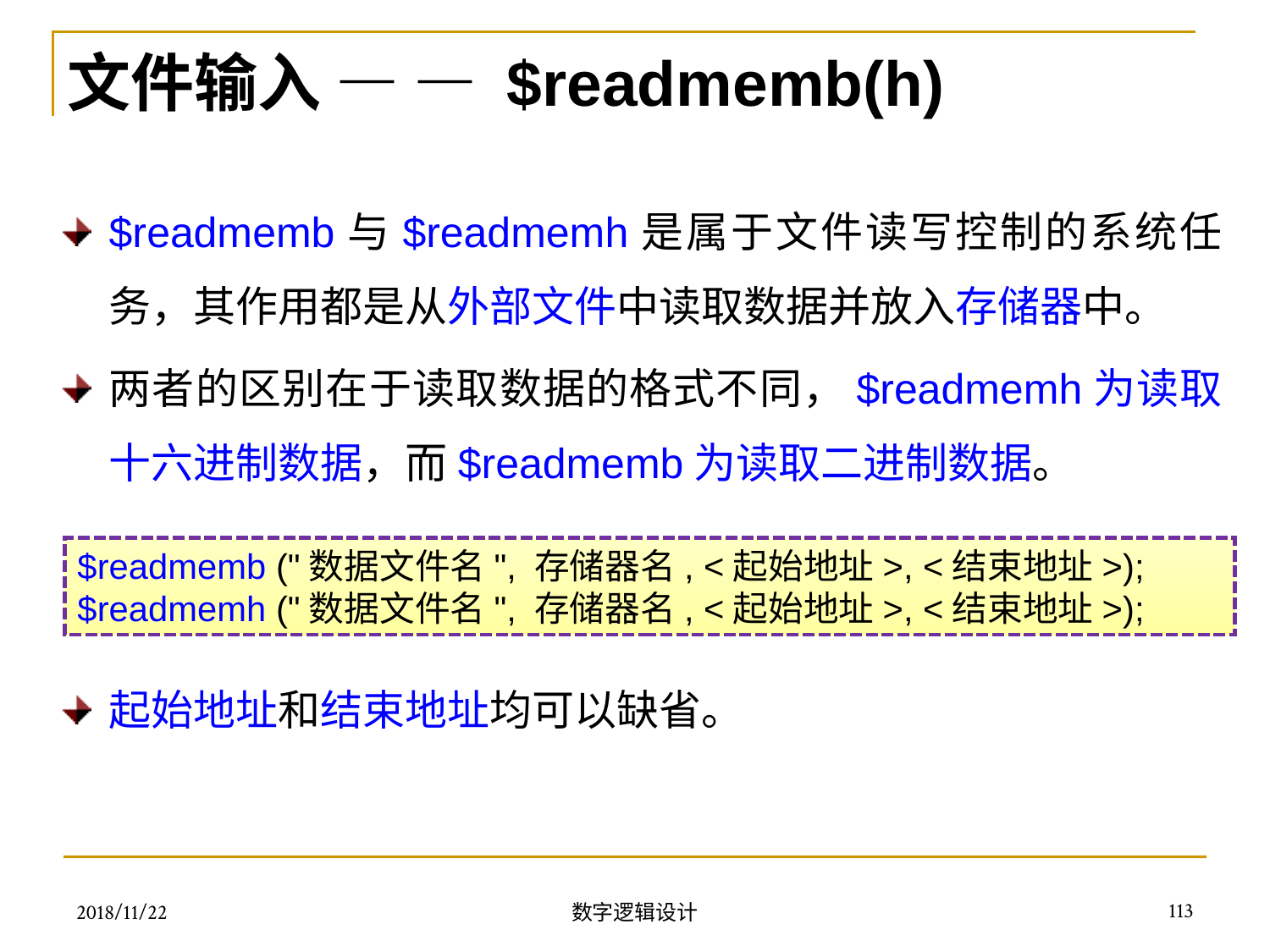

文件输入 — — $readmemb(h)
$readmemb与$readmemh是属于文件读写控制的系统任务，其作用都是从外部文件中读取数据并放入存储器中。
两者的区别在于读取数据的格式不同，$readmemh为读取十六进制数据，而$readmemb为读取二进制数据。

起始地址和结束地址均可以缺省。
$readmemb ("数据文件名", 存储器名, <起始地址>, <结束地址>);
$readmemh ("数据文件名", 存储器名, <起始地址>, <结束地址>);
2018/11/22
113
数字逻辑设计